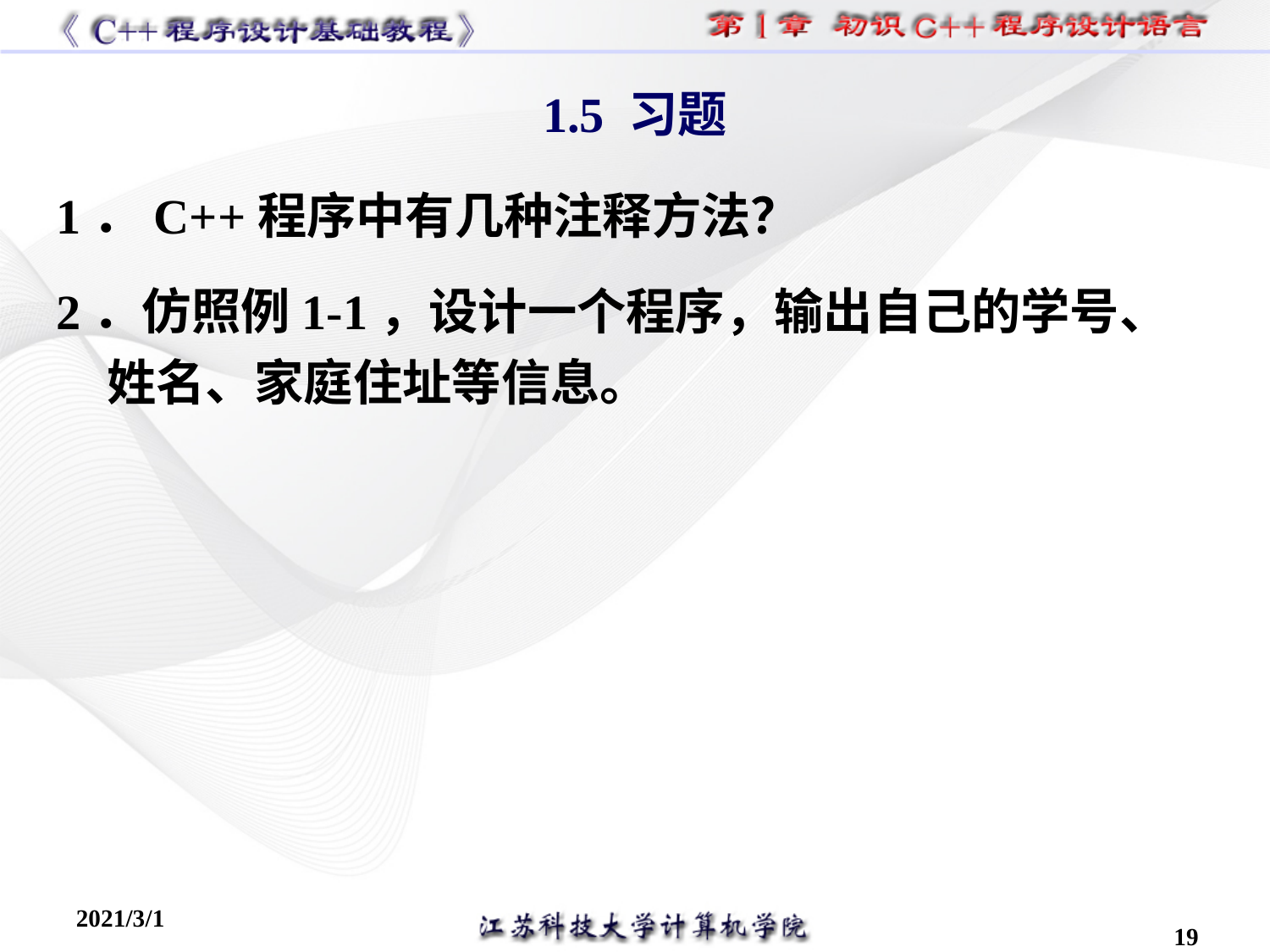

1.5 习题
1．C++程序中有几种注释方法？
2．仿照例1-1，设计一个程序，输出自己的学号、姓名、家庭住址等信息。